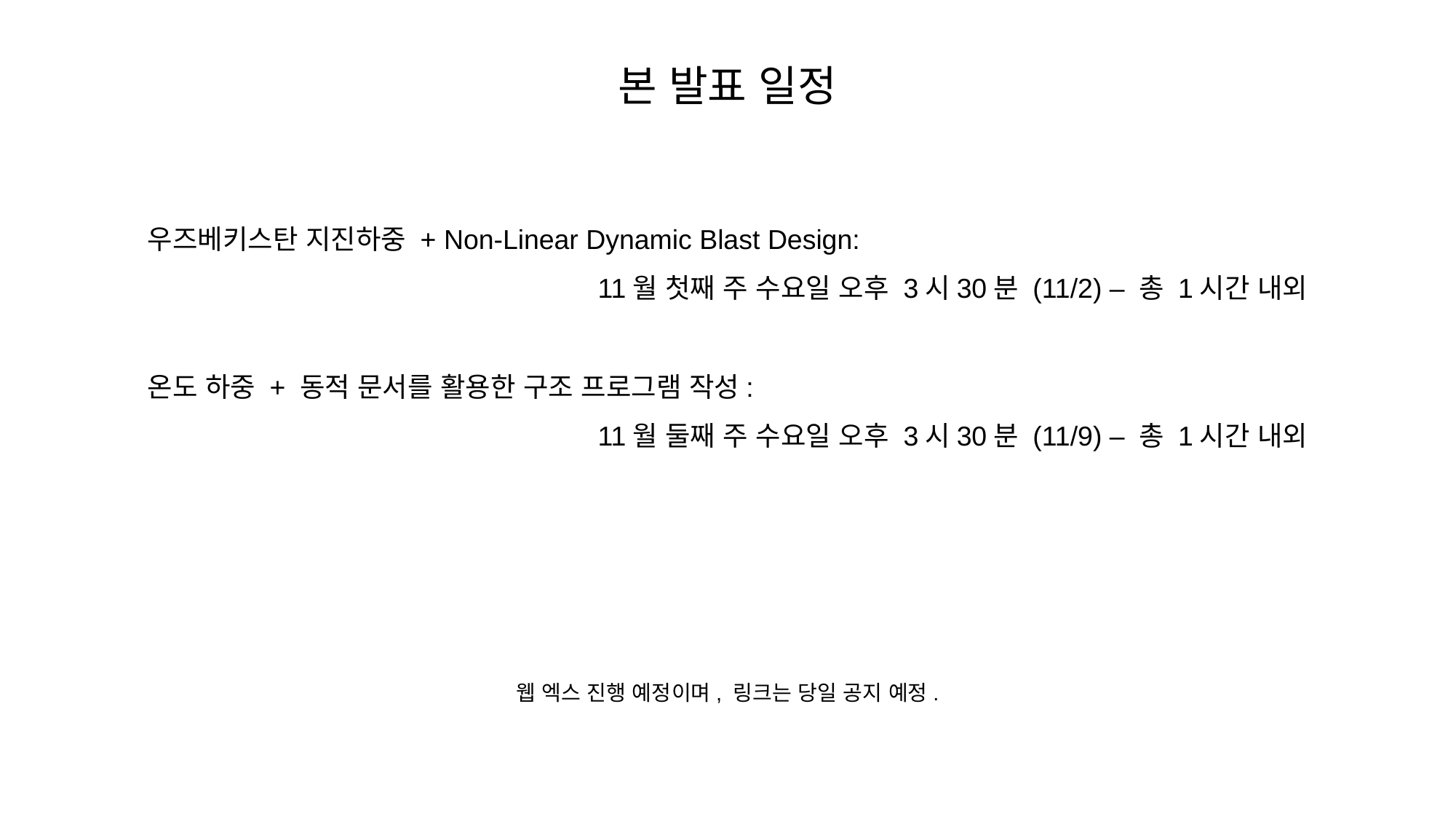

본 발표 일정
우즈베키스탄 지진하중 + Non-Linear Dynamic Blast Design:
				11월 첫째 주 수요일 오후 3시30분 (11/2) – 총 1시간 내외
온도 하중 + 동적 문서를 활용한 구조 프로그램 작성:
				11월 둘째 주 수요일 오후 3시30분 (11/9) – 총 1시간 내외
웹 엑스 진행 예정이며, 링크는 당일 공지 예정.